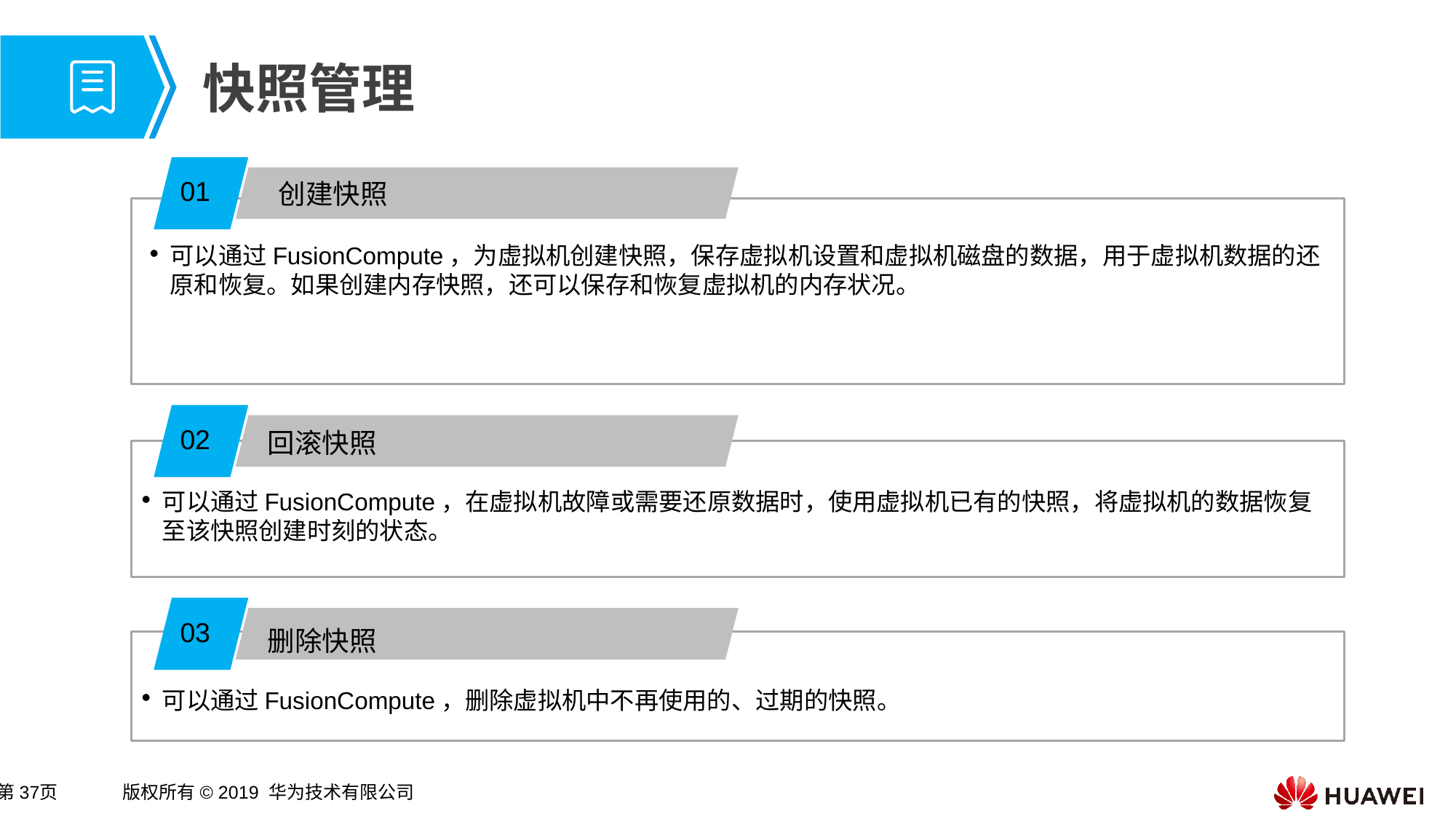

# 快照管理
01

创建快照
可以通过FusionCompute，为虚拟机创建快照，保存虚拟机设置和虚拟机磁盘的数据，用于虚拟机数据的还原和恢复。如果创建内存快照，还可以保存和恢复虚拟机的内存状况。
02

当存储资源为FusionStorage存储时，创建数据存储时默认为非虚拟化。
回滚快照
可以通过FusionCompute，在虚拟机故障或需要还原数据时，使用虚拟机已有的快照，将虚拟机的数据恢复至该快照创建时刻的状态。
03

删除快照
可以通过FusionCompute，删除虚拟机中不再使用的、过期的快照。